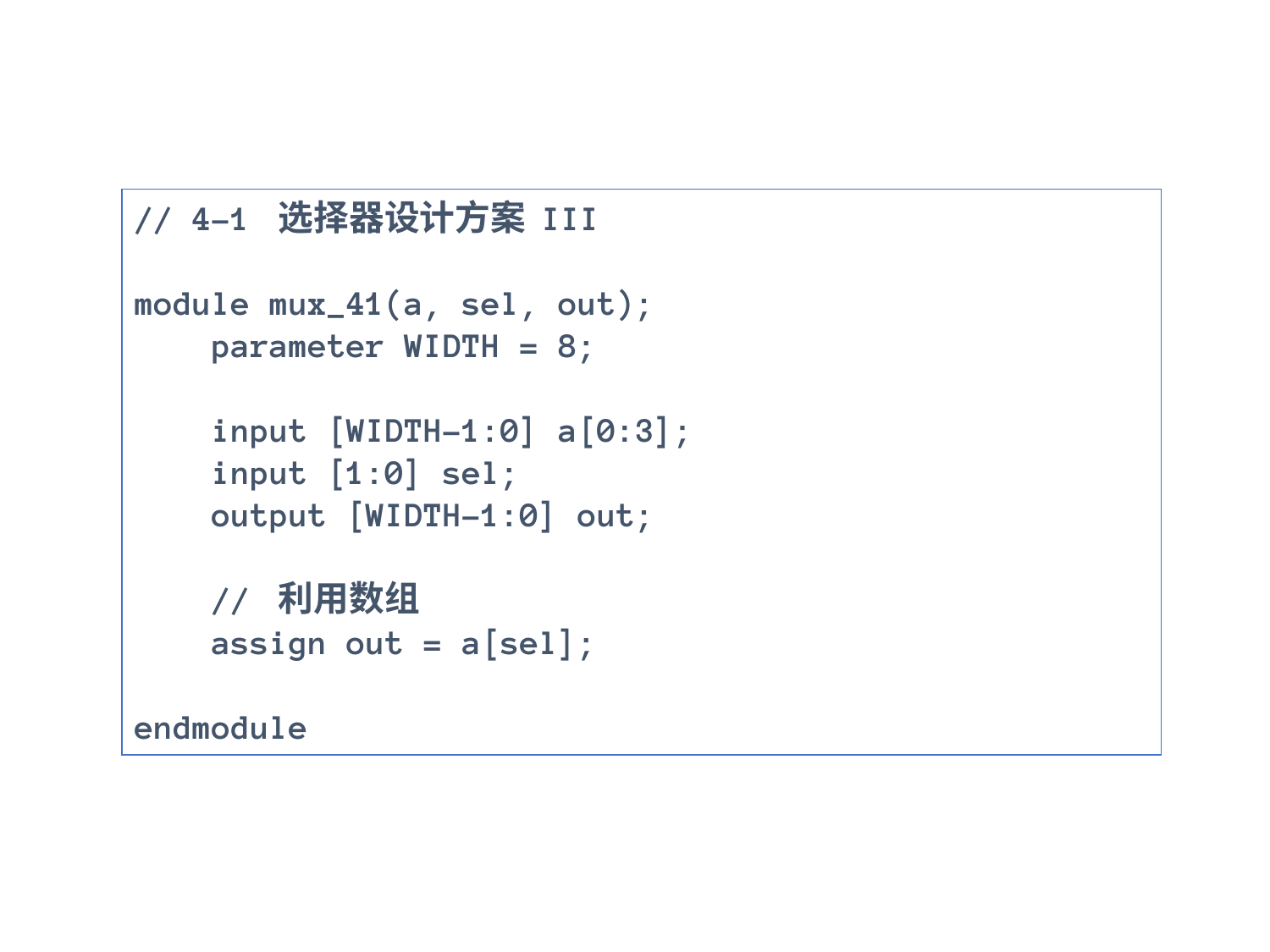

// 4-1 选择器设计方案 III

module mux_41(a, sel, out);
    parameter WIDTH = 8;

    input [WIDTH-1:0] a[0:3];
    input [1:0] sel;
    output [WIDTH-1:0] out;

    // 利用数组
    assign out = a[sel];

endmodule